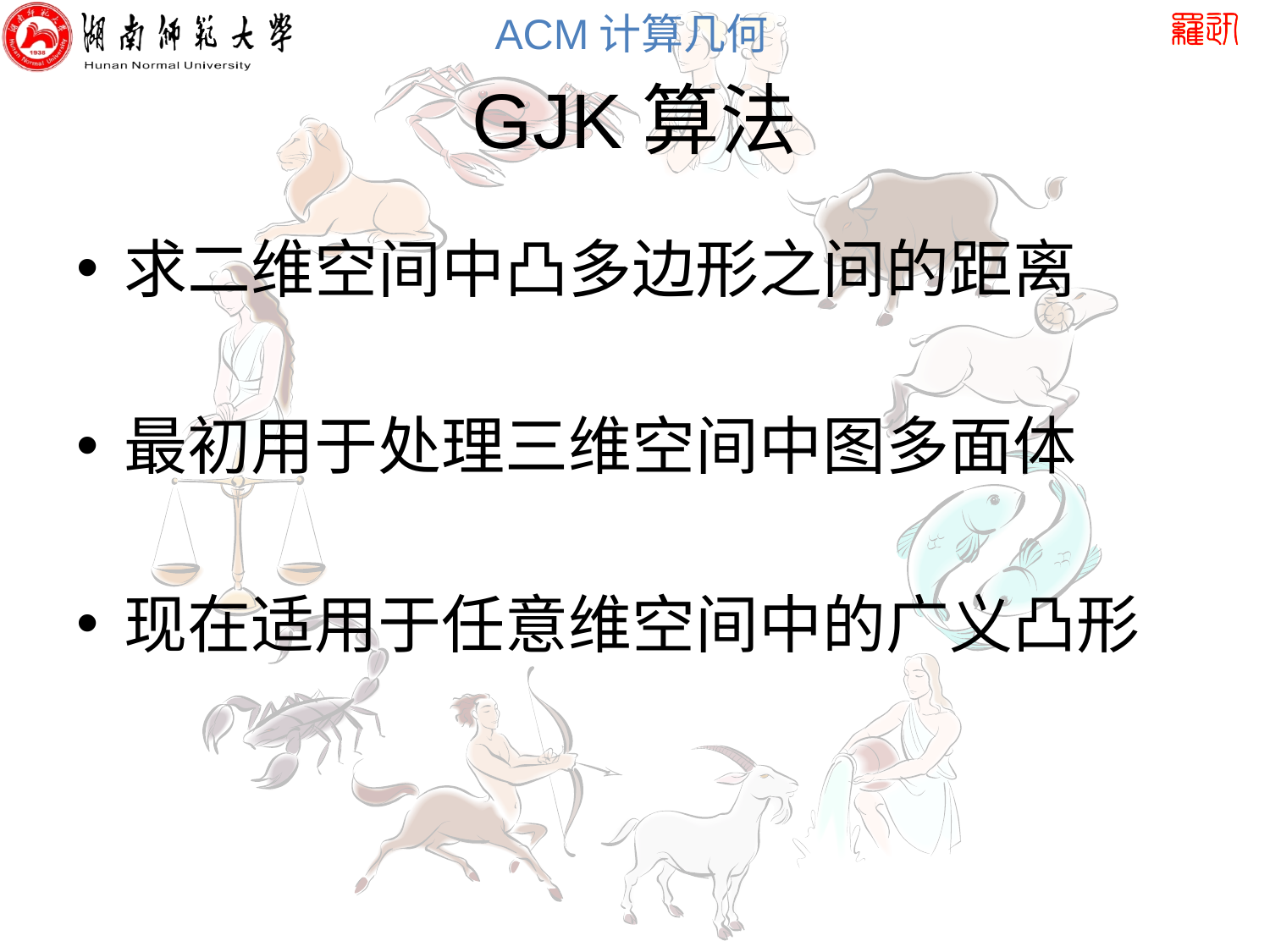

# GJK算法
求二维空间中凸多边形之间的距离

最初用于处理三维空间中图多面体

现在适用于任意维空间中的广义凸形